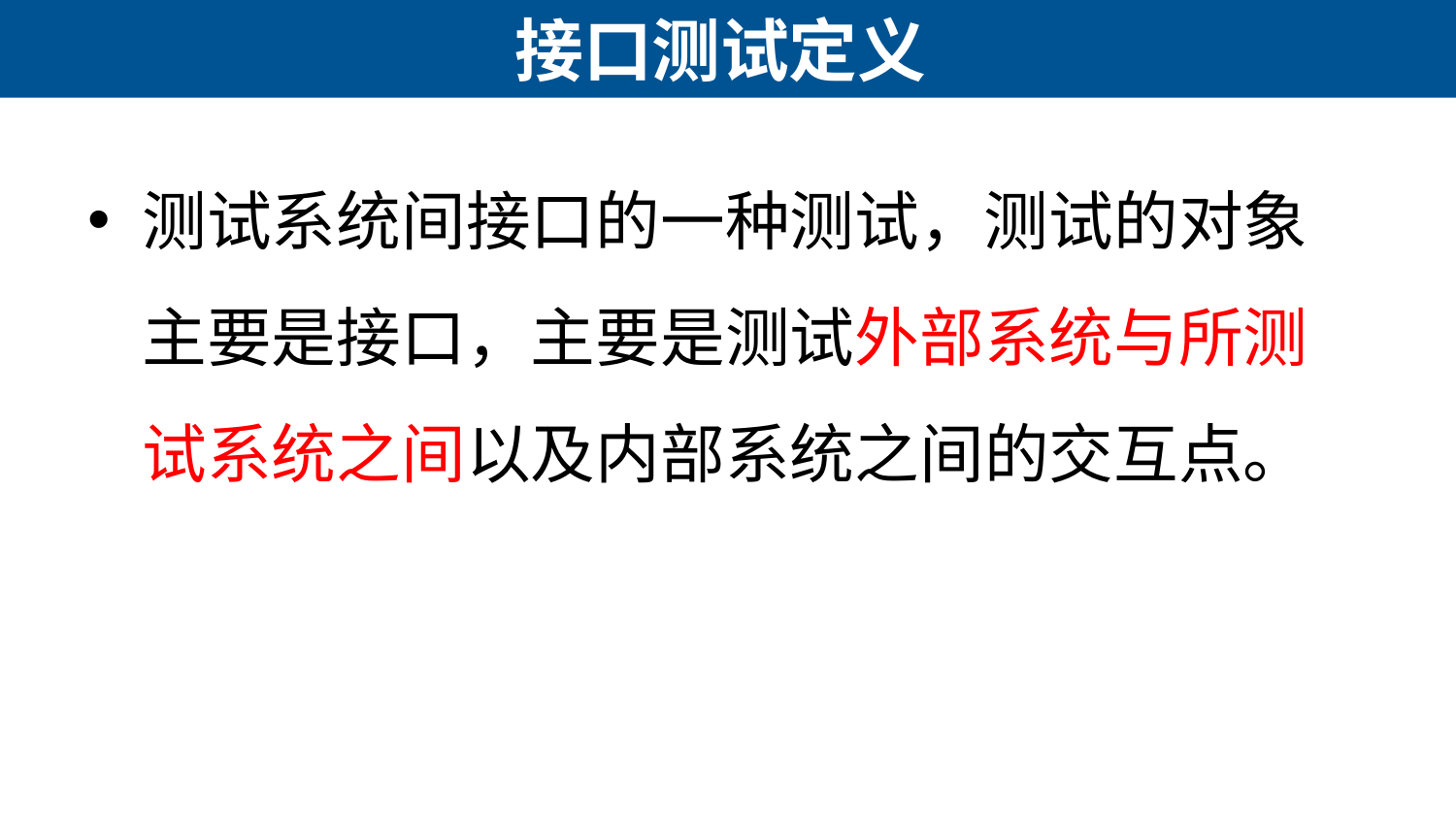

# 接口测试定义
测试系统间接口的一种测试，测试的对象主要是接口，主要是测试外部系统与所测试系统之间以及内部系统之间的交互点。